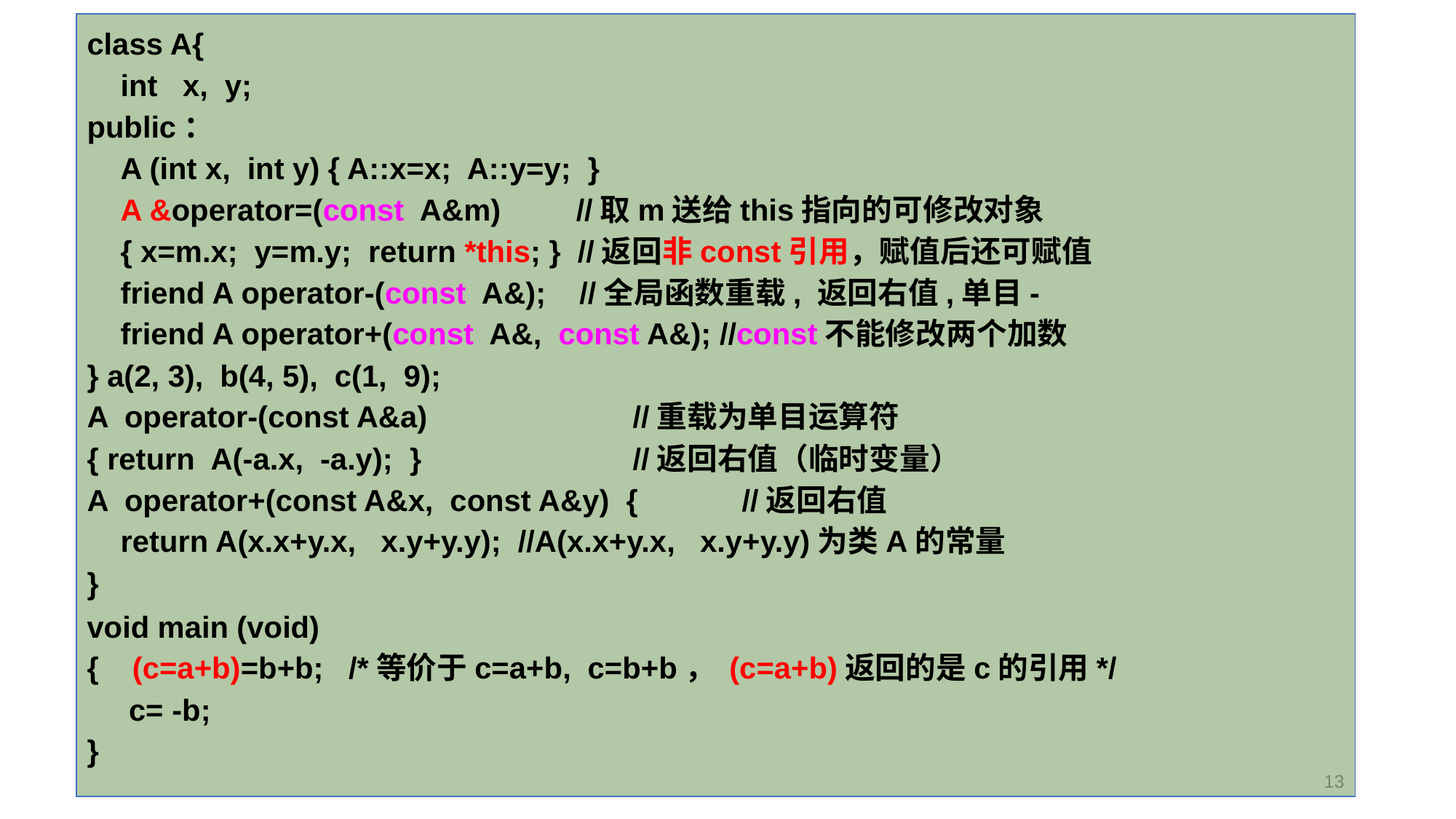

class A{
    int   x,  y;
public：
    A (int x,  int y) { A::x=x;  A::y=y;  }
    A &operator=(const  A&m)         //取m送给this指向的可修改对象
    { x=m.x;  y=m.y;  return *this; }  //返回非const引用，赋值后还可赋值
    friend A operator-(const  A&);    //全局函数重载, 返回右值,单目-
    friend A operator+(const  A&,  const A&); //const不能修改两个加数
} a(2, 3),  b(4, 5),  c(1,  9);
A  operator-(const A&a)   		//重载为单目运算符
{ return  A(-a.x,  -a.y);  }                    	//返回右值（临时变量）
A  operator+(const A&x,  const A&y)  {	//返回右值
    return A(x.x+y.x,   x.y+y.y);  //A(x.x+y.x,   x.y+y.y)为类A的常量
}
void main (void)
{    (c=a+b)=b+b;   /*等价于c=a+b,  c=b+b， (c=a+b)返回的是c的引用*/
     c= -b;
}
13